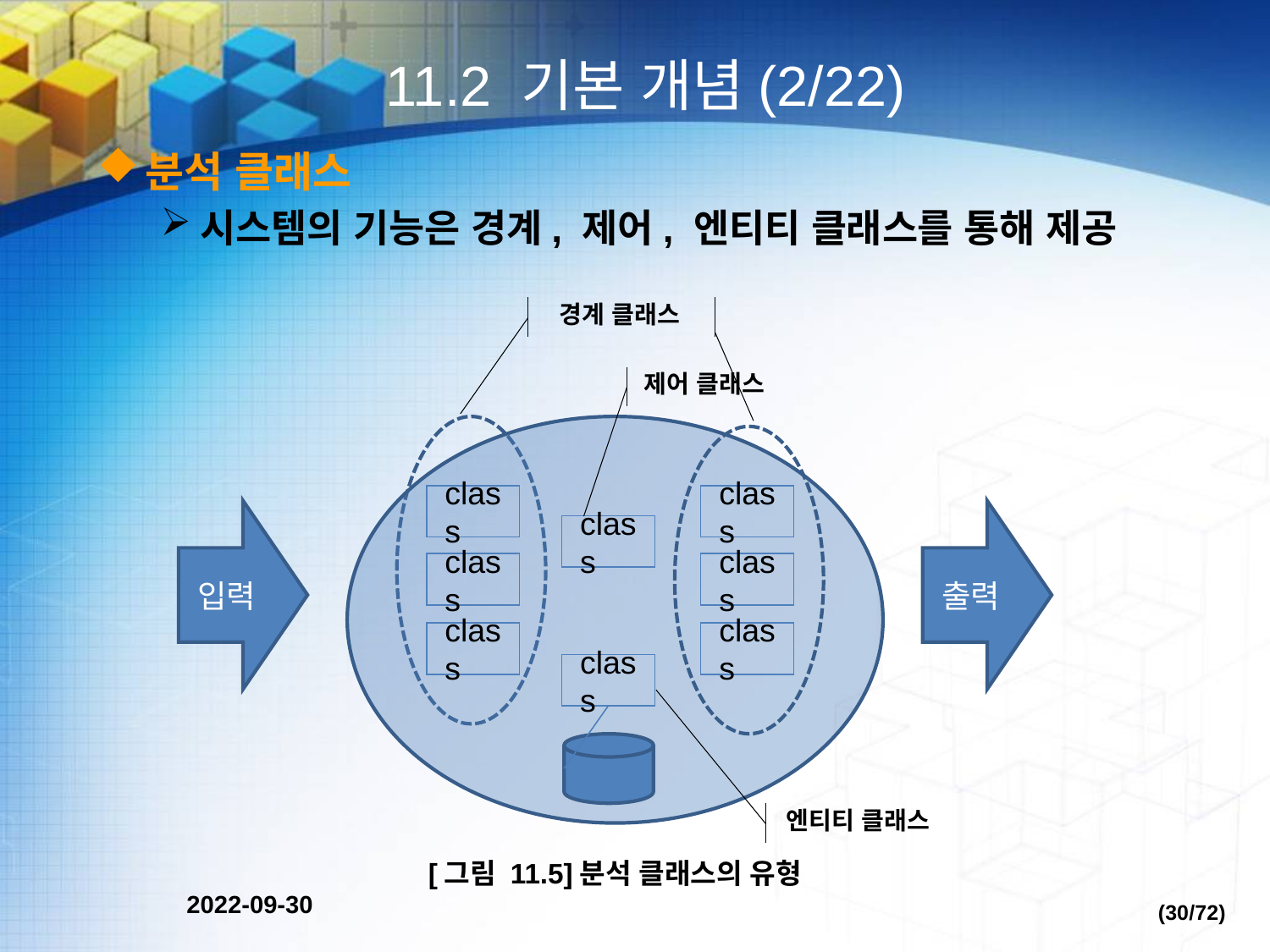

# 11.2 기본 개념(2/22)
분석 클래스
시스템의 기능은 경계, 제어, 엔티티 클래스를 통해 제공
경계 클래스

제어 클래스

class
class
입력
출력
class
class
class
class
class
class

엔티티 클래스
[그림 11.5]분석 클래스의 유형
(30/72)
2022-09-30